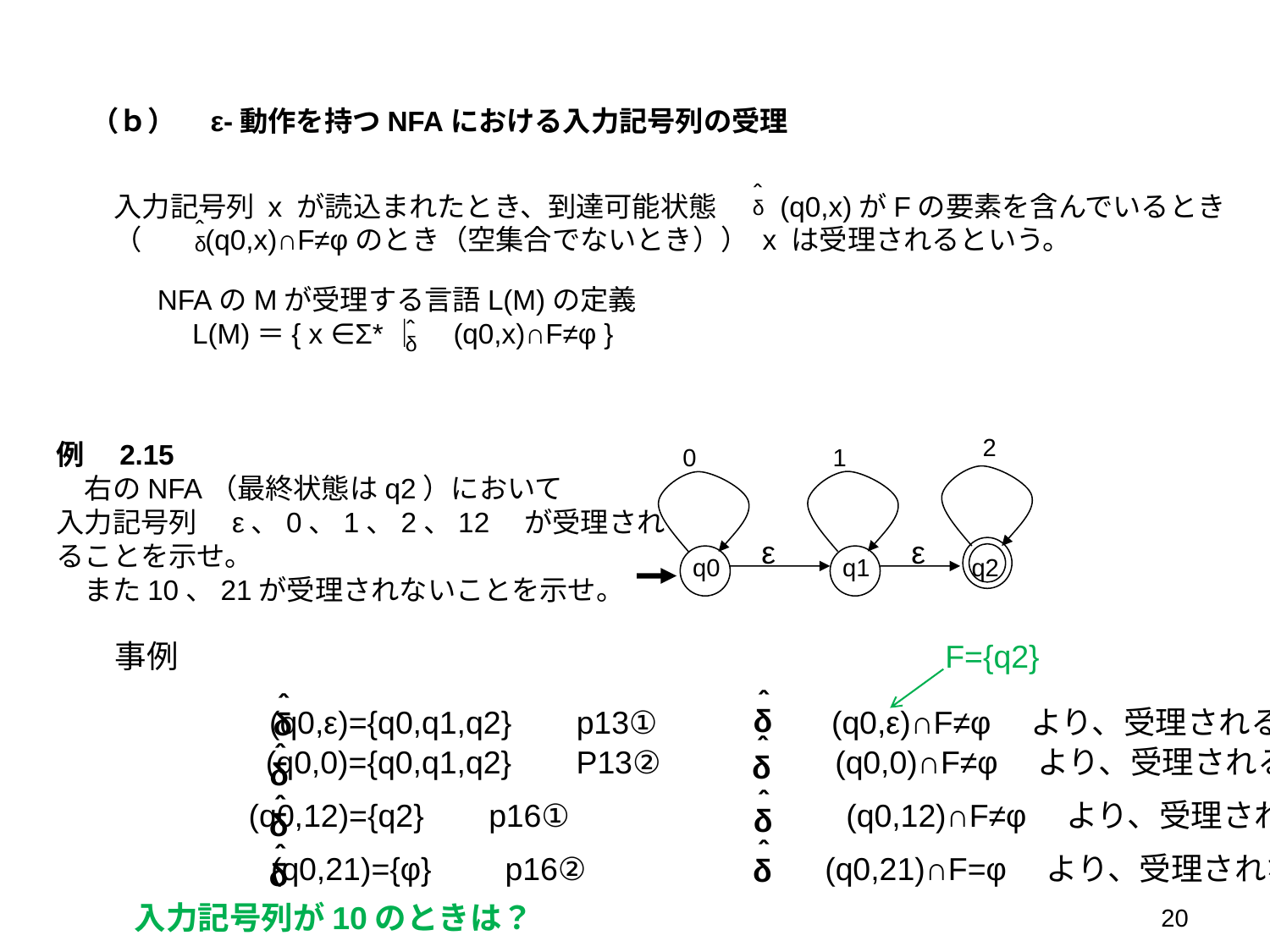

（ｂ）　ε-動作を持つNFAにおける入力記号列の受理
＾
δ
入力記号列 x が読込まれたとき、到達可能状態　　(q0,x)がFの要素を含んでいるとき
（　　(q0,x)∩F≠φのとき（空集合でないとき）） x は受理されるという。
＾
δ
NFAのMが受理する言語L(M)の定義
　L(M)＝{ x ∈Σ*｜　(q0,x)∩F≠φ }
＾
δ
2
0
1

ε
ε

q0

q1

例　2.15
　右のNFA（最終状態はq2）において
入力記号列　ε、0、1、2、12　が受理され
ることを示せ。
　また10、21が受理されないことを示せ。

q2

事例
F={q2}
＾
δ
＾
δ
　　　　　     (q0,ε)={q0,q1,q2}  　p13①　　　　　(q0,ε)∩F≠φ　より、受理される
＾
δ
　　　　　     (q0,0)={q0,q1,q2}  　P13②　　　　　(q0,0)∩F≠φ　より、受理される
＾
δ
＾
δ
＾
δ
　　　　　     (q0,12)={q2}  　p16①　　　　　　　 　(q0,12)∩F≠φ　より、受理される
＾
δ
＾
δ
　　　　　     (q0,21)={φ}   　p16②　　　　         　(q0,21)∩F=φ　より、受理されない
入力記号列が10のときは？
20